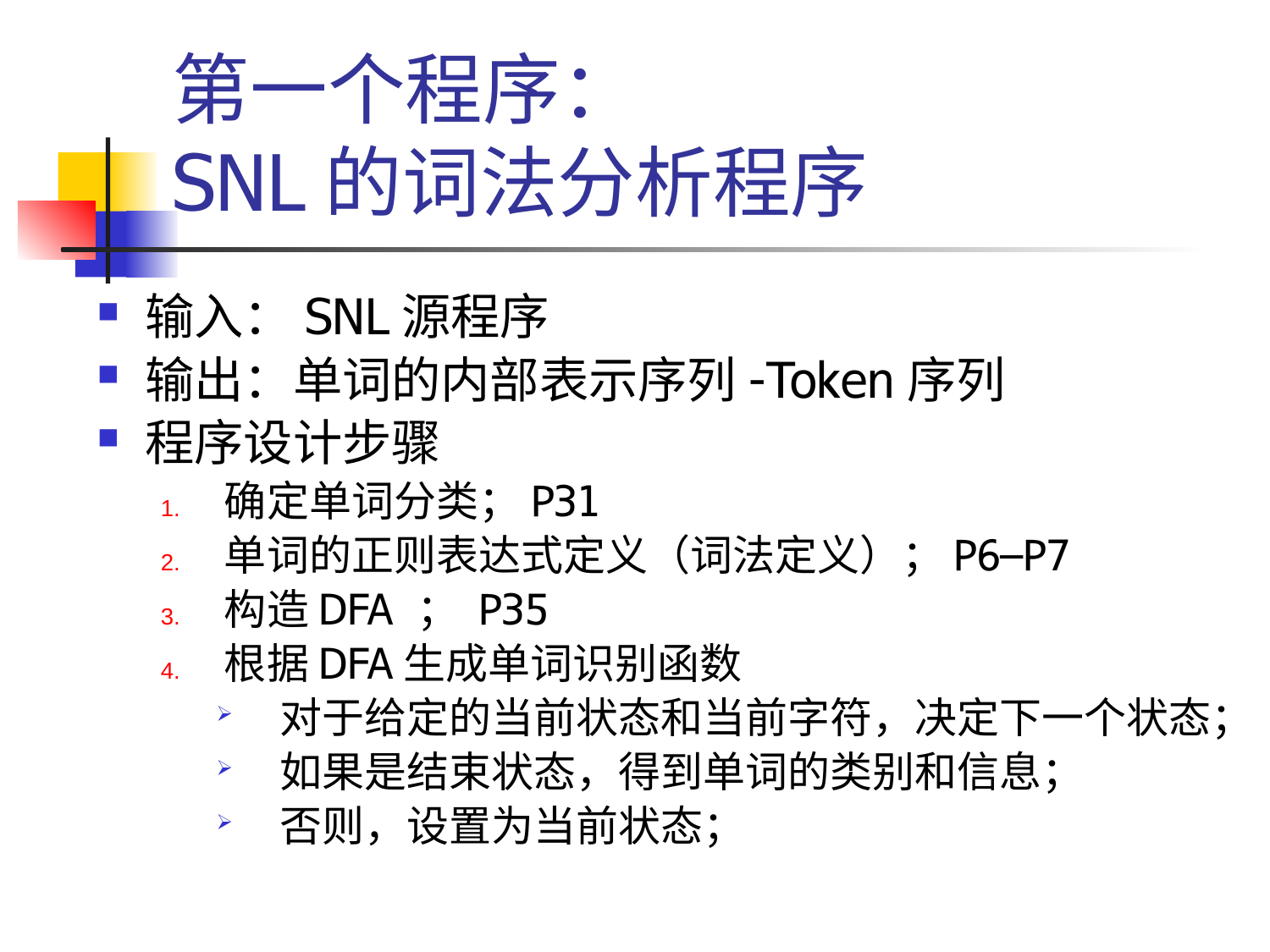

# 第一个程序： SNL的词法分析程序
输入：SNL源程序
输出：单词的内部表示序列-Token序列
程序设计步骤
确定单词分类；P31
单词的正则表达式定义（词法定义）；P6–P7
构造DFA ； P35
根据DFA生成单词识别函数
对于给定的当前状态和当前字符，决定下一个状态；
如果是结束状态，得到单词的类别和信息；
否则，设置为当前状态；